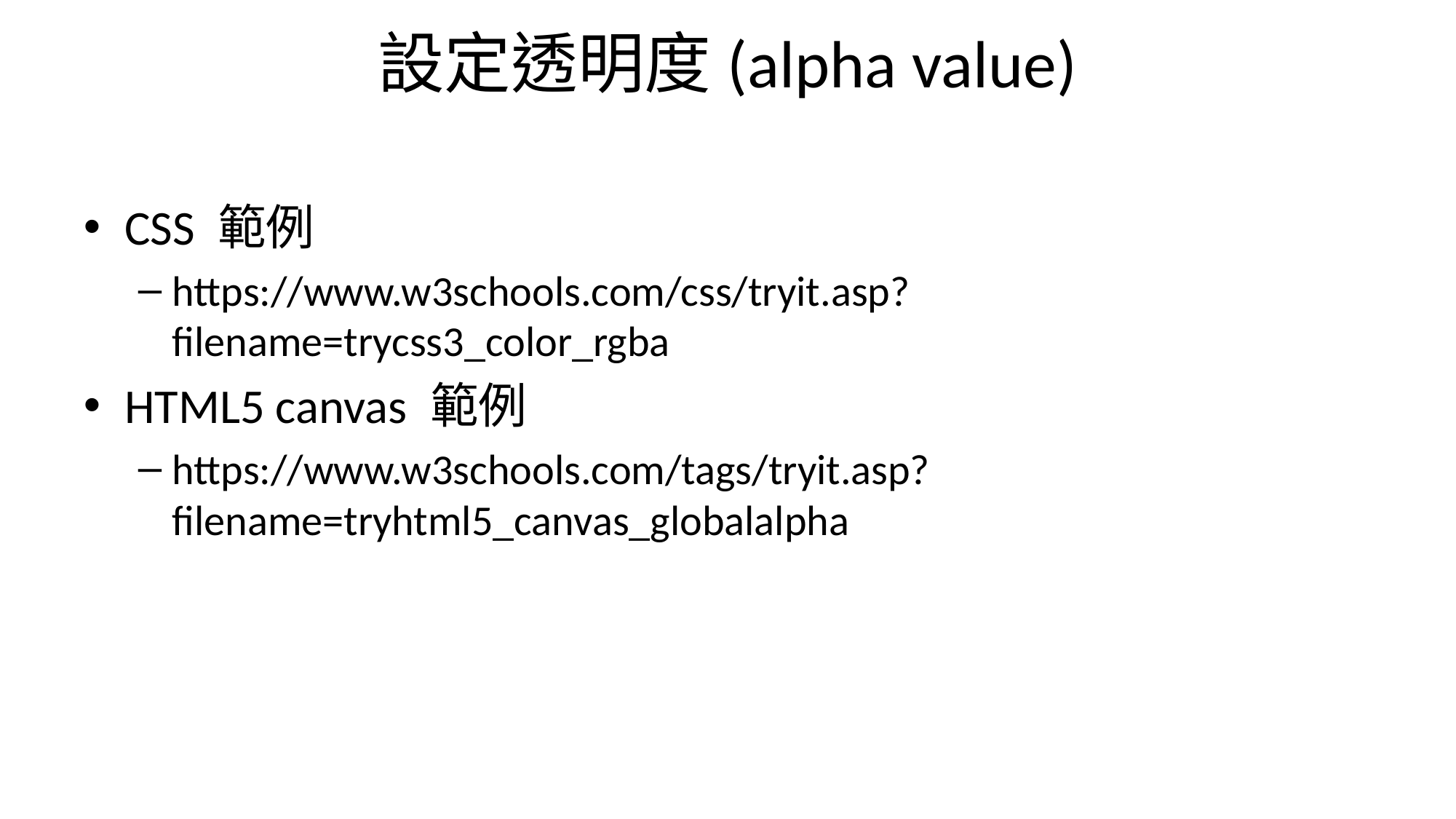

# 設定透明度(alpha value)
CSS 範例
https://www.w3schools.com/css/tryit.asp?filename=trycss3_color_rgba
HTML5 canvas 範例
https://www.w3schools.com/tags/tryit.asp?filename=tryhtml5_canvas_globalalpha